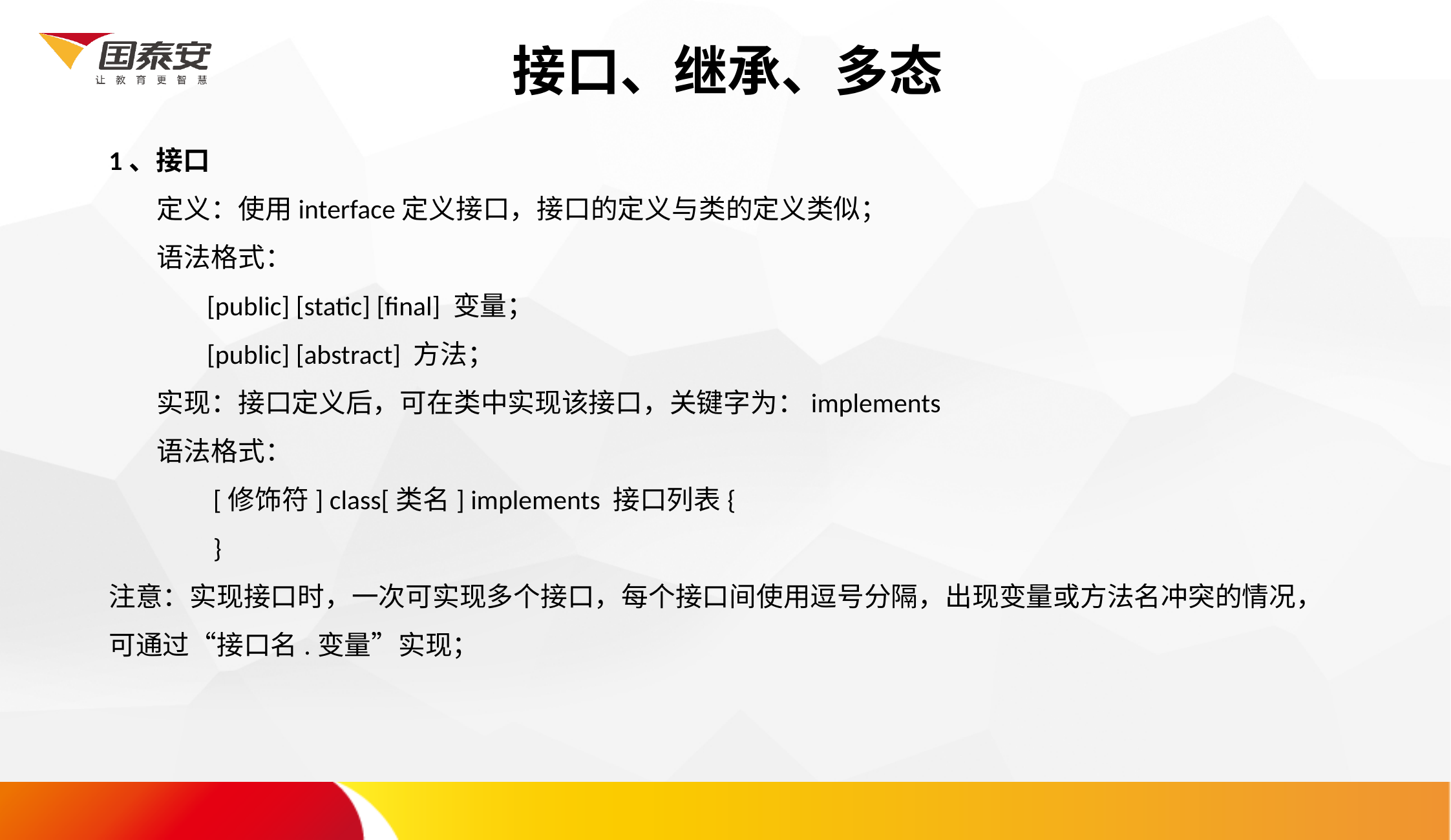

接口、继承、多态
1、接口
       定义：使用interface定义接口，接口的定义与类的定义类似；
       语法格式：
                [public] [static] [final] 变量；
                [public] [abstract] 方法；
       实现：接口定义后，可在类中实现该接口，关键字为：implements
       语法格式：
                 [修饰符] class[类名] implements 接口列表{
                 }
注意：实现接口时，一次可实现多个接口，每个接口间使用逗号分隔，出现变量或方法名冲突的情况，
可通过“接口名.变量”实现；